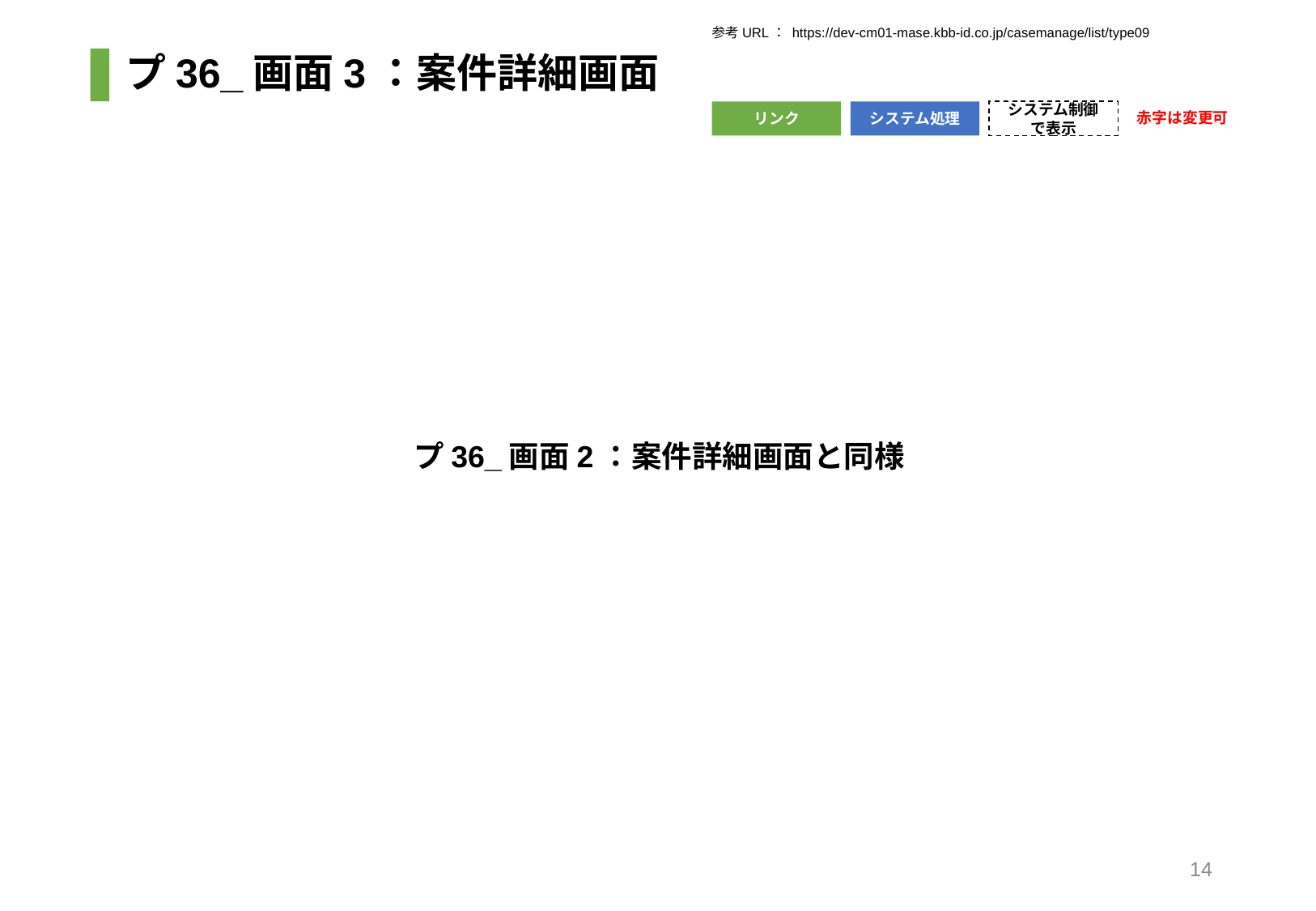

参考URL： https://dev-cm01-mase.kbb-id.co.jp/casemanage/list/type09
# プ36_画面3：案件詳細画面
赤字は変更可
リンク
システム処理
システム制御で表示
プ36_画面2：案件詳細画面と同様
14